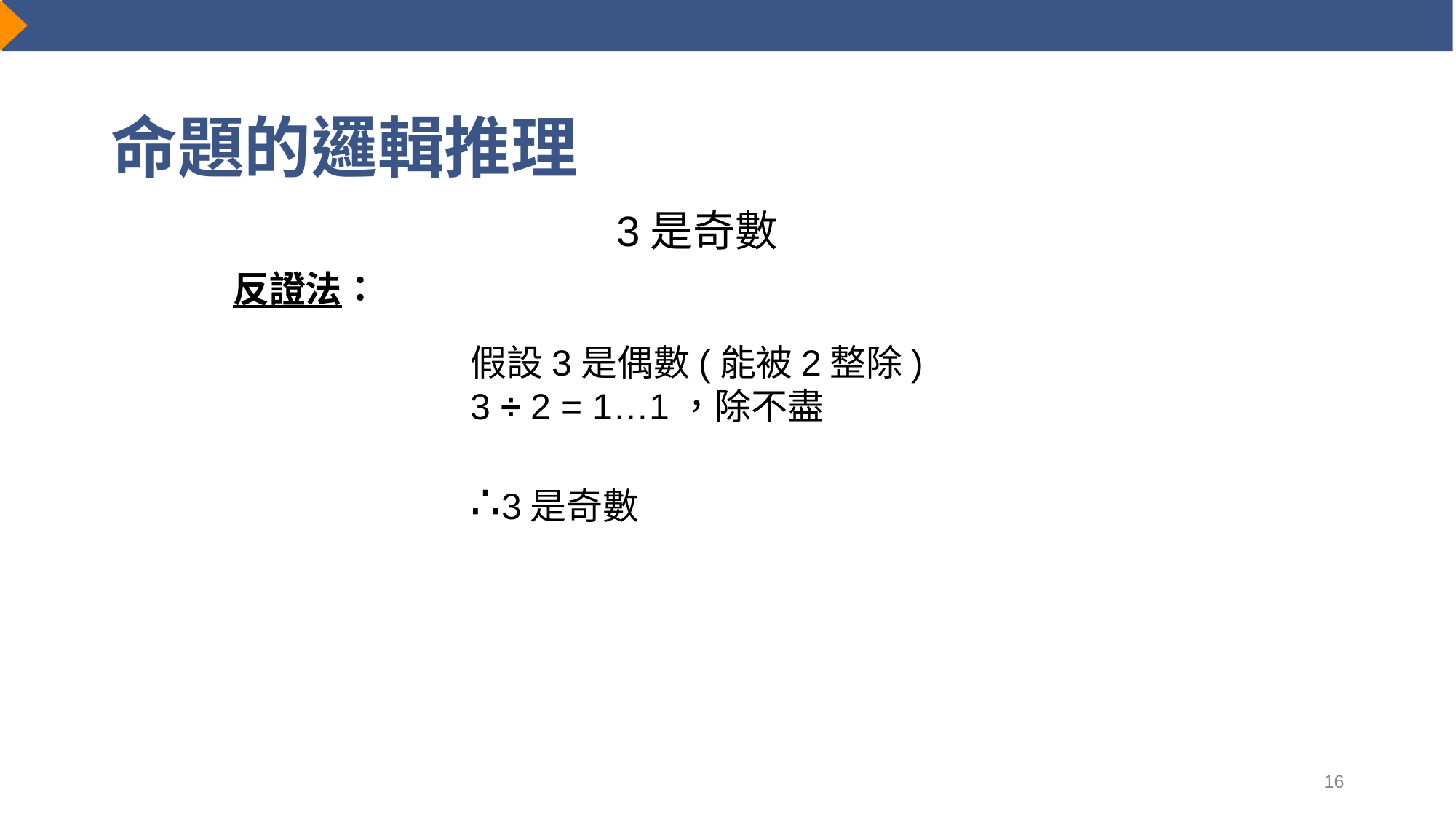

# 命題的邏輯推理
3是奇數
反證法：
假設3是偶數(能被2整除)
3 ÷ 2 = 1…1，除不盡

∴3是奇數
16